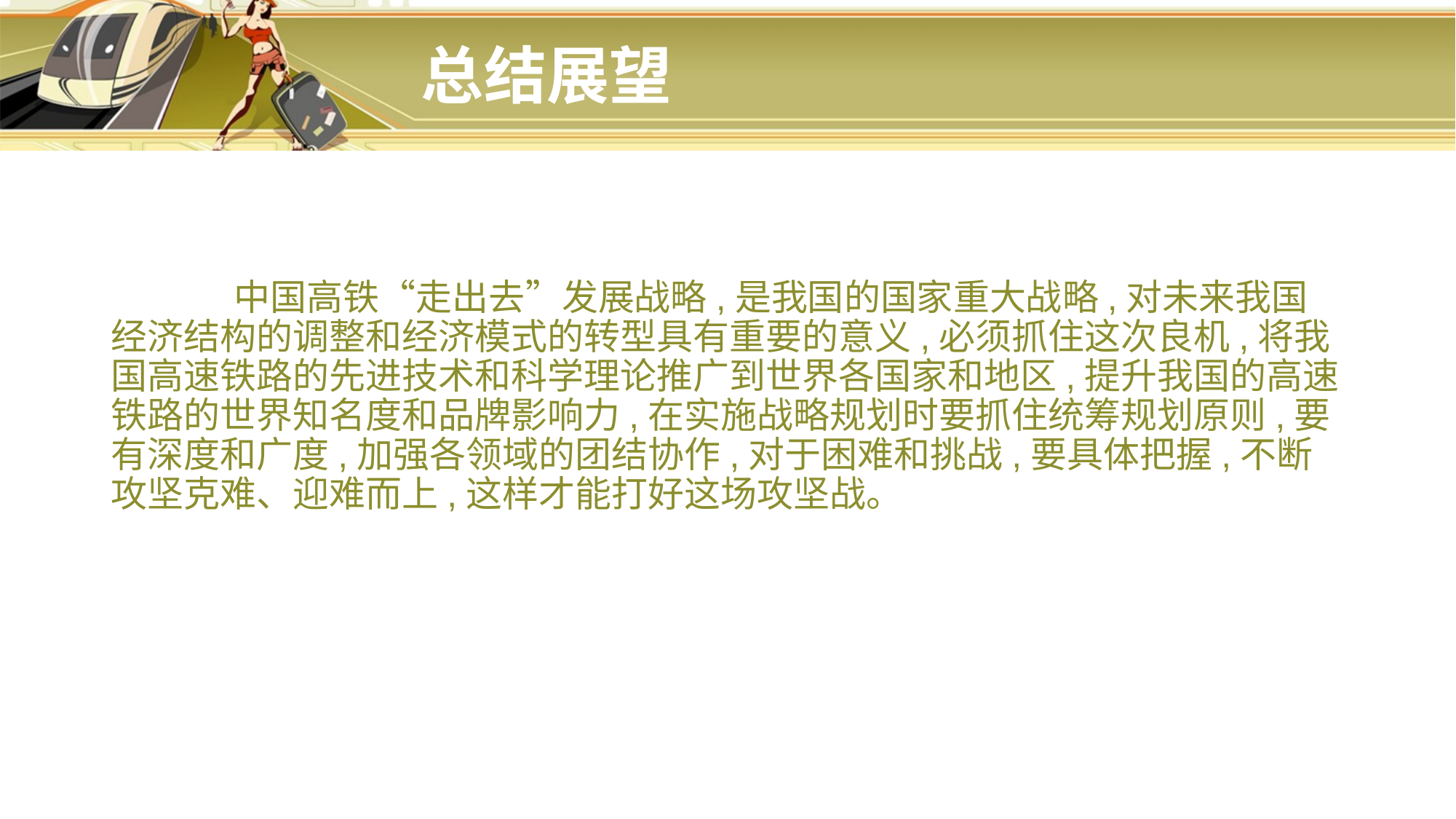

# 总结展望

              中国高铁“走出去”发展战略,是我国的国家重大战略,对未来我国经济结构的调整和经济模式的转型具有重要的意义,必须抓住这次良机,将我国高速铁路的先进技术和科学理论推广到世界各国家和地区,提升我国的高速铁路的世界知名度和品牌影响力,在实施战略规划时要抓住统筹规划原则,要有深度和广度,加强各领域的团结协作,对于困难和挑战,要具体把握,不断攻坚克难、迎难而上,这样才能打好这场攻坚战。